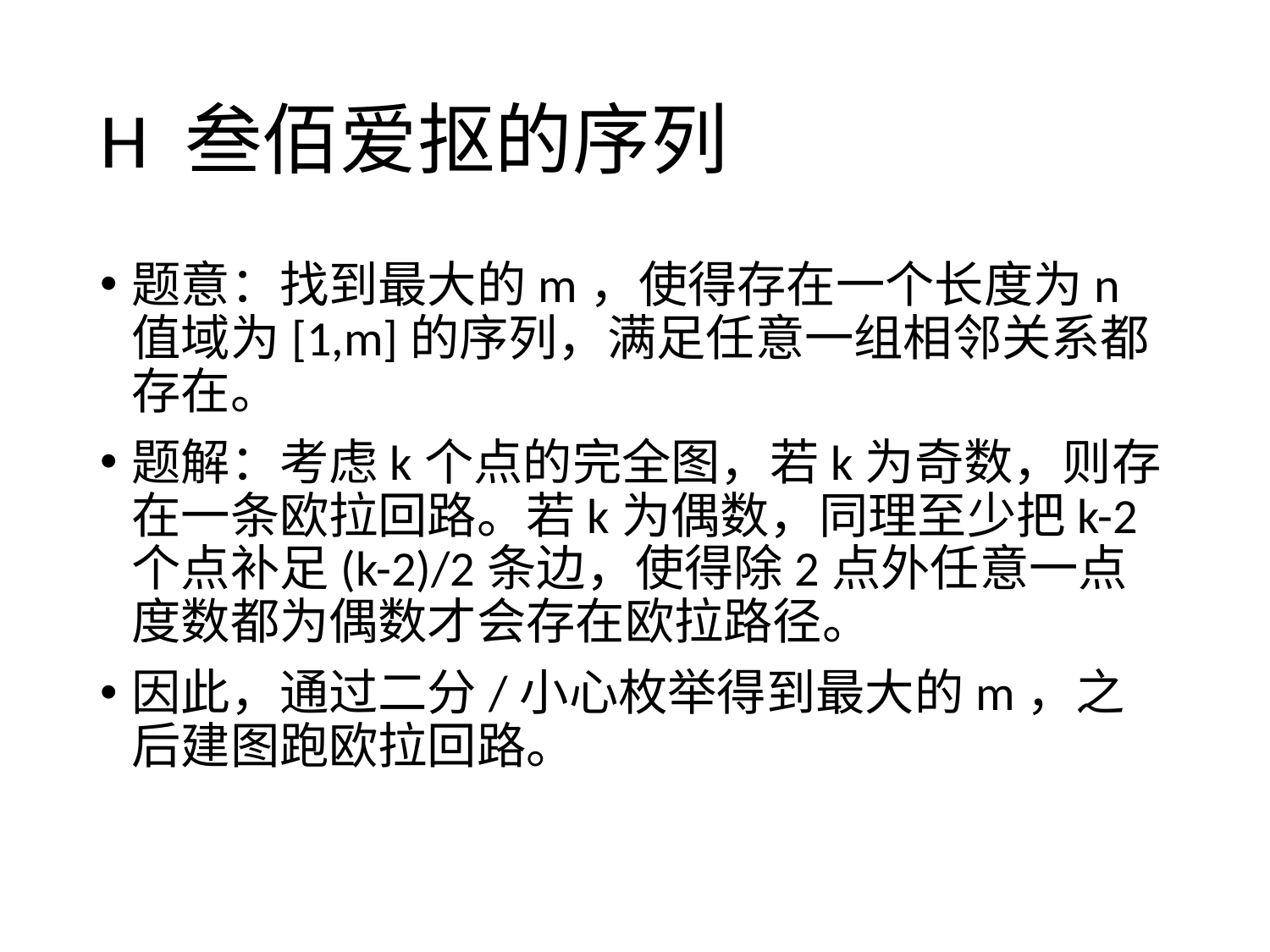

# H 叁佰爱抠的序列
题意：找到最大的m，使得存在一个长度为n值域为[1,m]的序列，满足任意一组相邻关系都存在。
题解：考虑k个点的完全图，若k为奇数，则存在一条欧拉回路。若k为偶数，同理至少把k-2个点补足(k-2)/2条边，使得除2点外任意一点度数都为偶数才会存在欧拉路径。
因此，通过二分/小心枚举得到最大的m，之后建图跑欧拉回路。